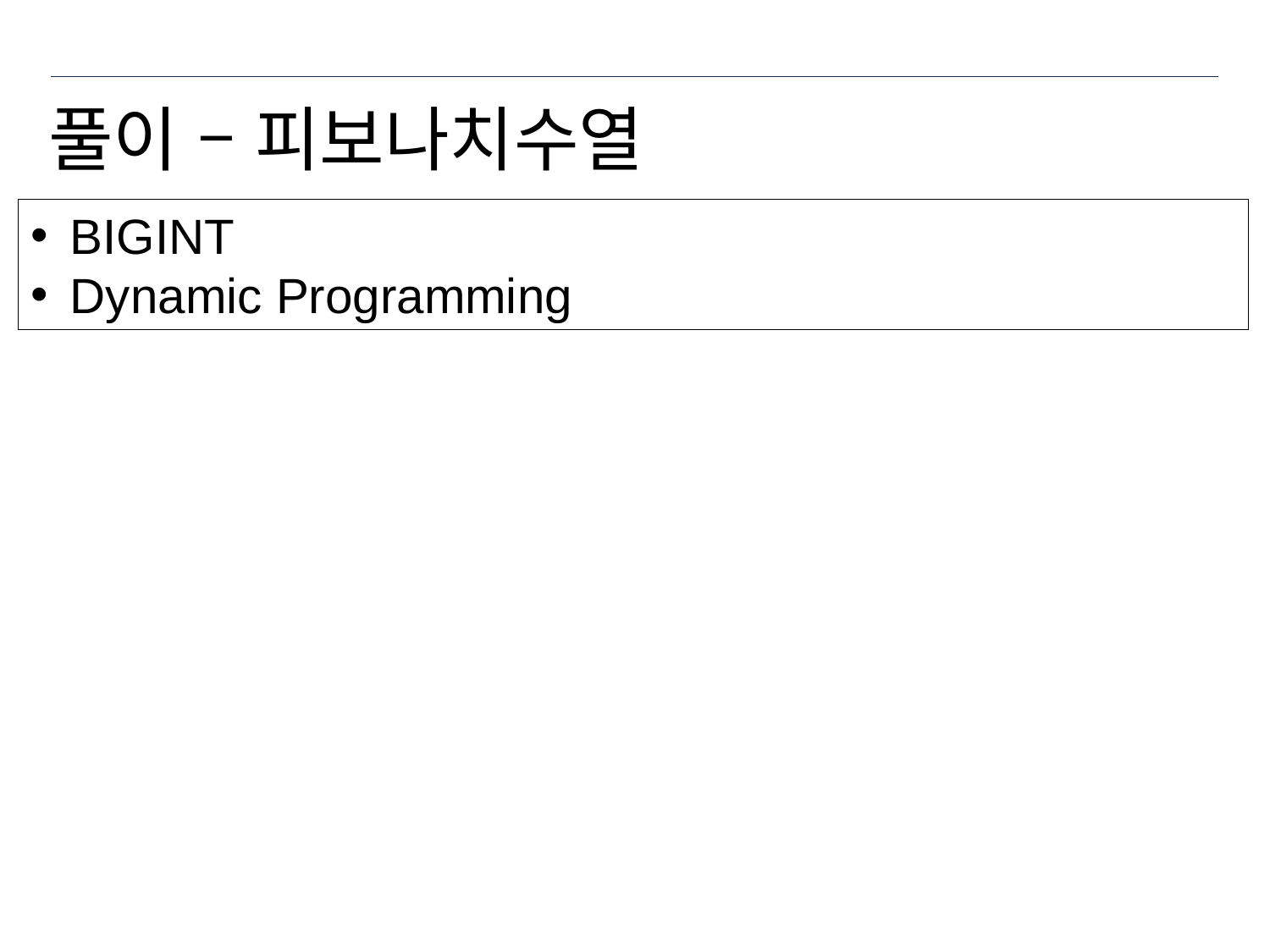

# 풀이 – 피보나치수열
BIGINT
Dynamic Programming